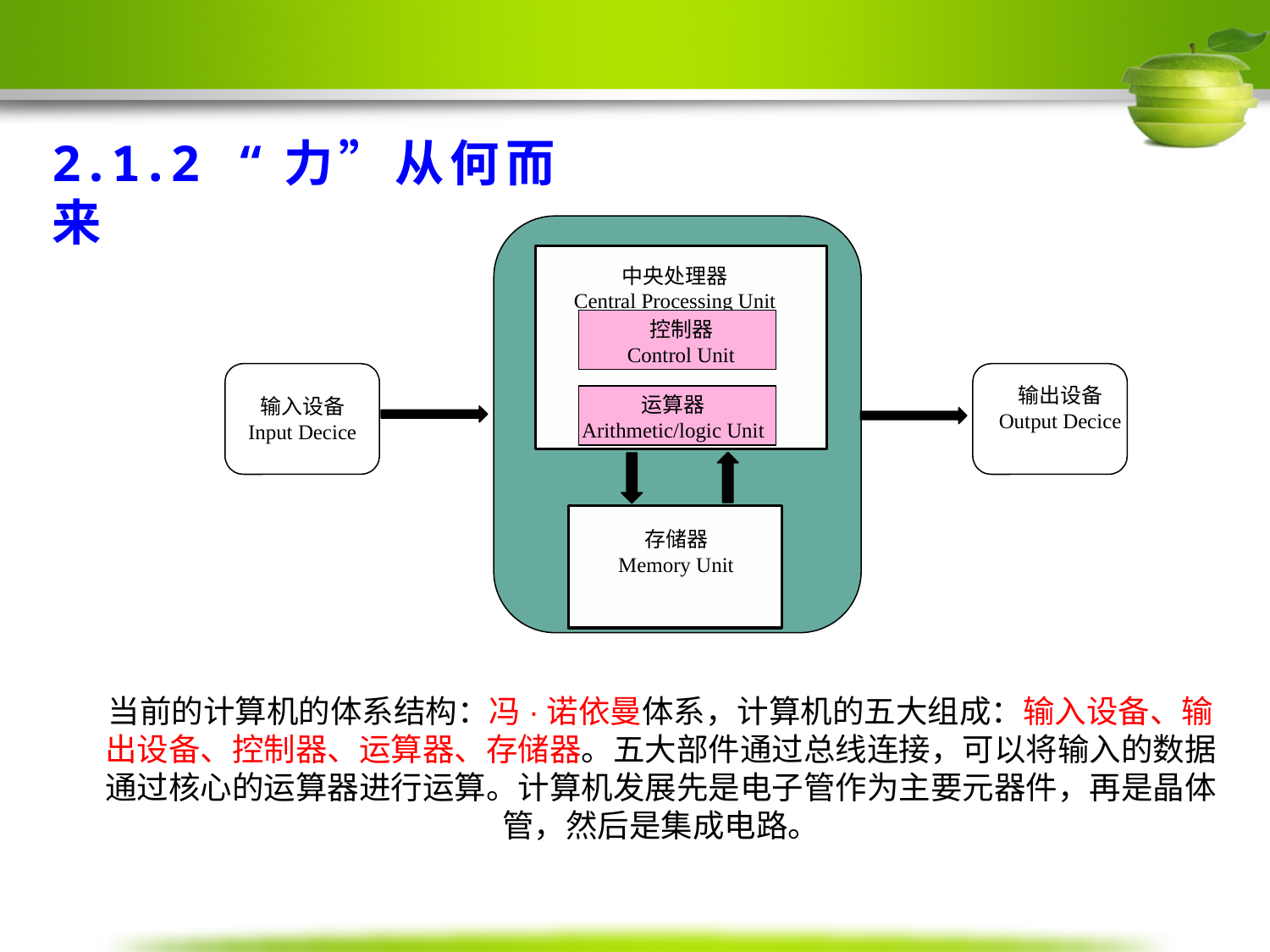

2.1.2 “力”从何而来

中央处理器
Central Processing Unit

控制器
Control Unit

输出设备
Output Decice
运算器
Arithmetic/logic Unit

输入设备
Input Decice

存储器
Memory Unit
当前的计算机的体系结构：冯·诺依曼体系，计算机的五大组成：输入设备、输出设备、控制器、运算器、存储器。五大部件通过总线连接，可以将输入的数据通过核心的运算器进行运算。计算机发展先是电子管作为主要元器件，再是晶体管，然后是集成电路。